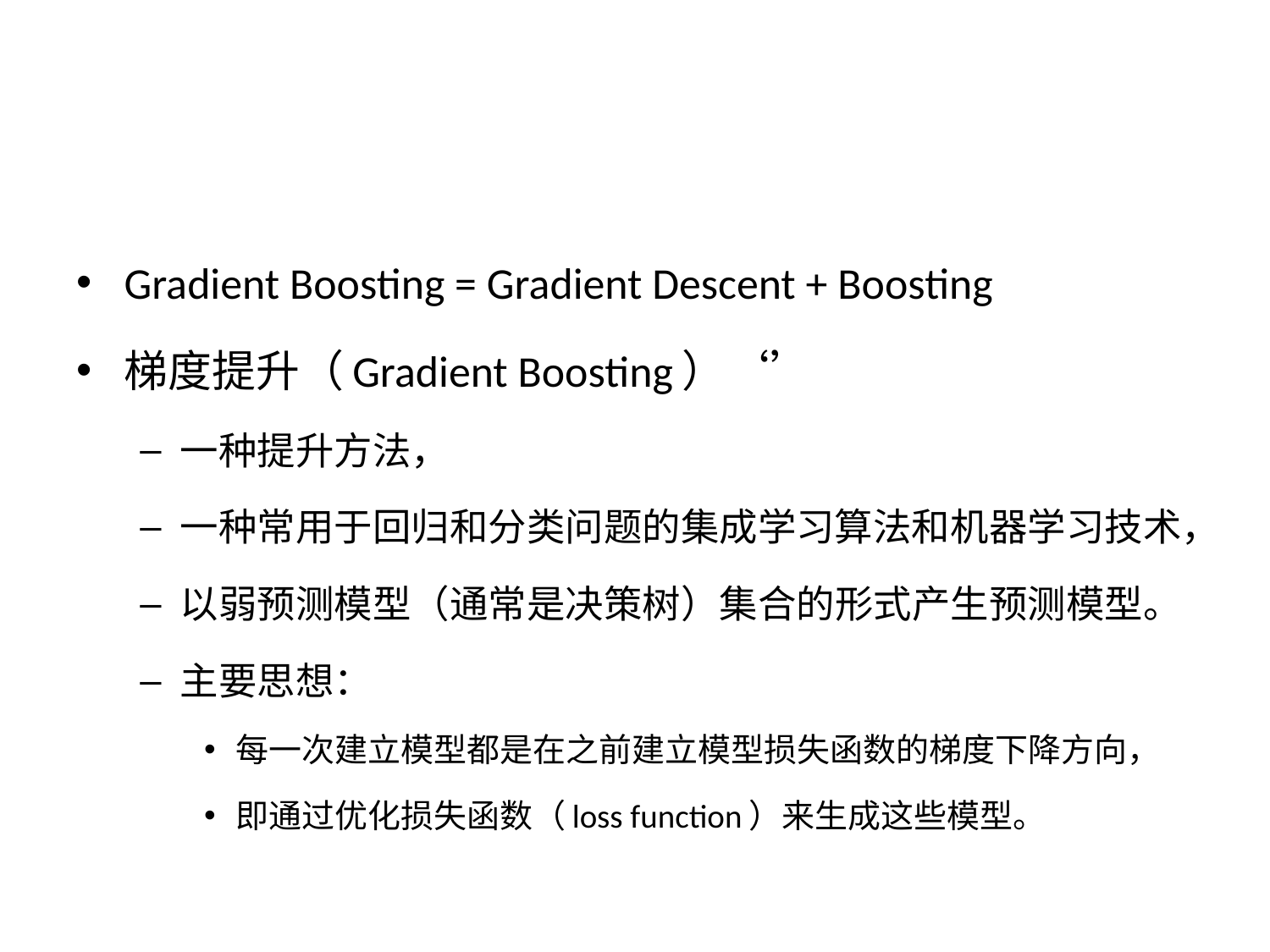

#
Gradient Boosting = Gradient Descent + Boosting
梯度提升（Gradient Boosting）‘’
一种提升方法，
一种常用于回归和分类问题的集成学习算法和机器学习技术，
以弱预测模型（通常是决策树）集合的形式产生预测模型。
主要思想：
每一次建立模型都是在之前建立模型损失函数的梯度下降方向，
即通过优化损失函数（loss function）来生成这些模型。